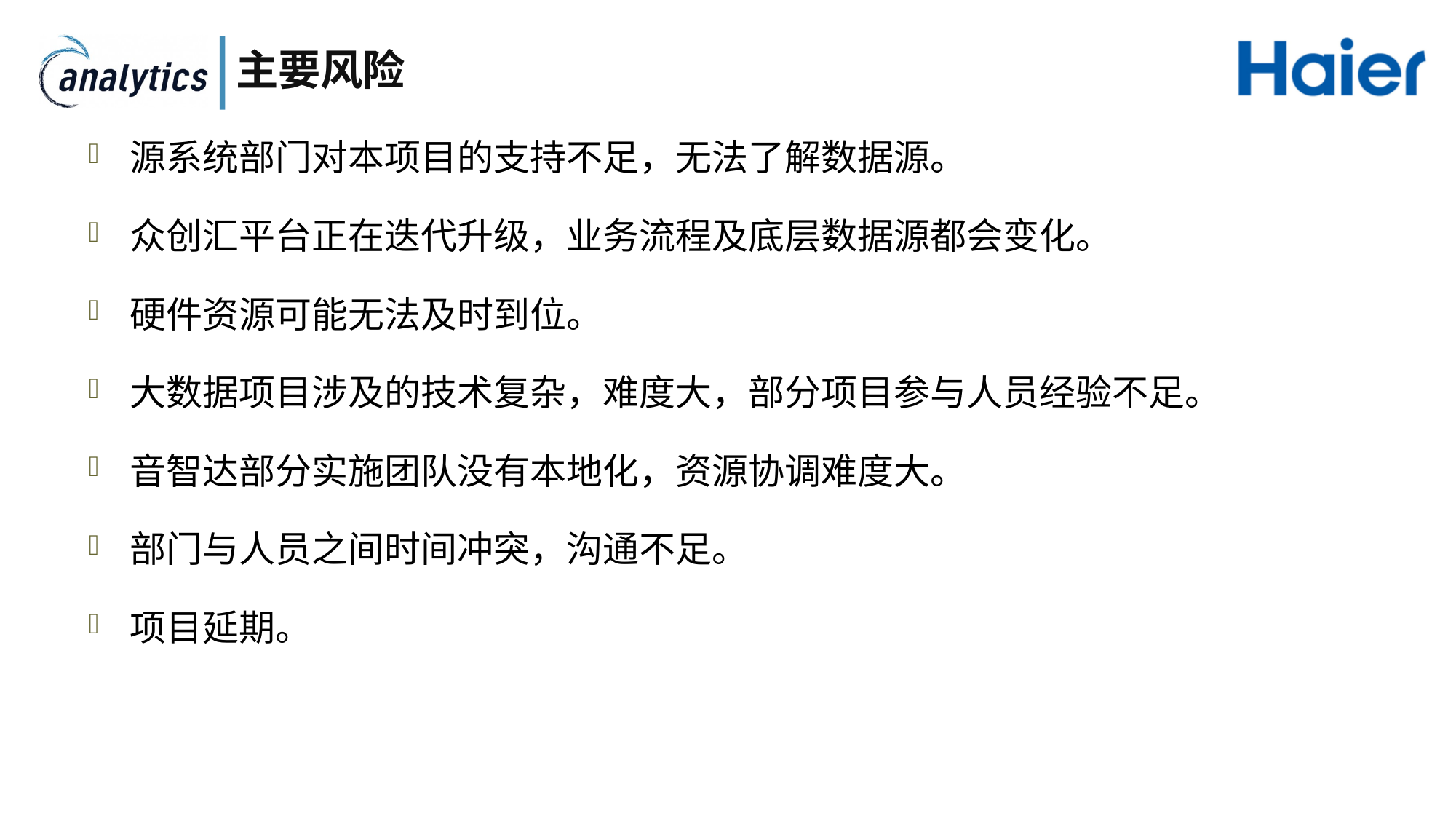

# 主要风险
源系统部门对本项目的支持不足，无法了解数据源。

众创汇平台正在迭代升级，业务流程及底层数据源都会变化。

硬件资源可能无法及时到位。

大数据项目涉及的技术复杂，难度大，部分项目参与人员经验不足。

音智达部分实施团队没有本地化，资源协调难度大。

部门与人员之间时间冲突，沟通不足。

项目延期。